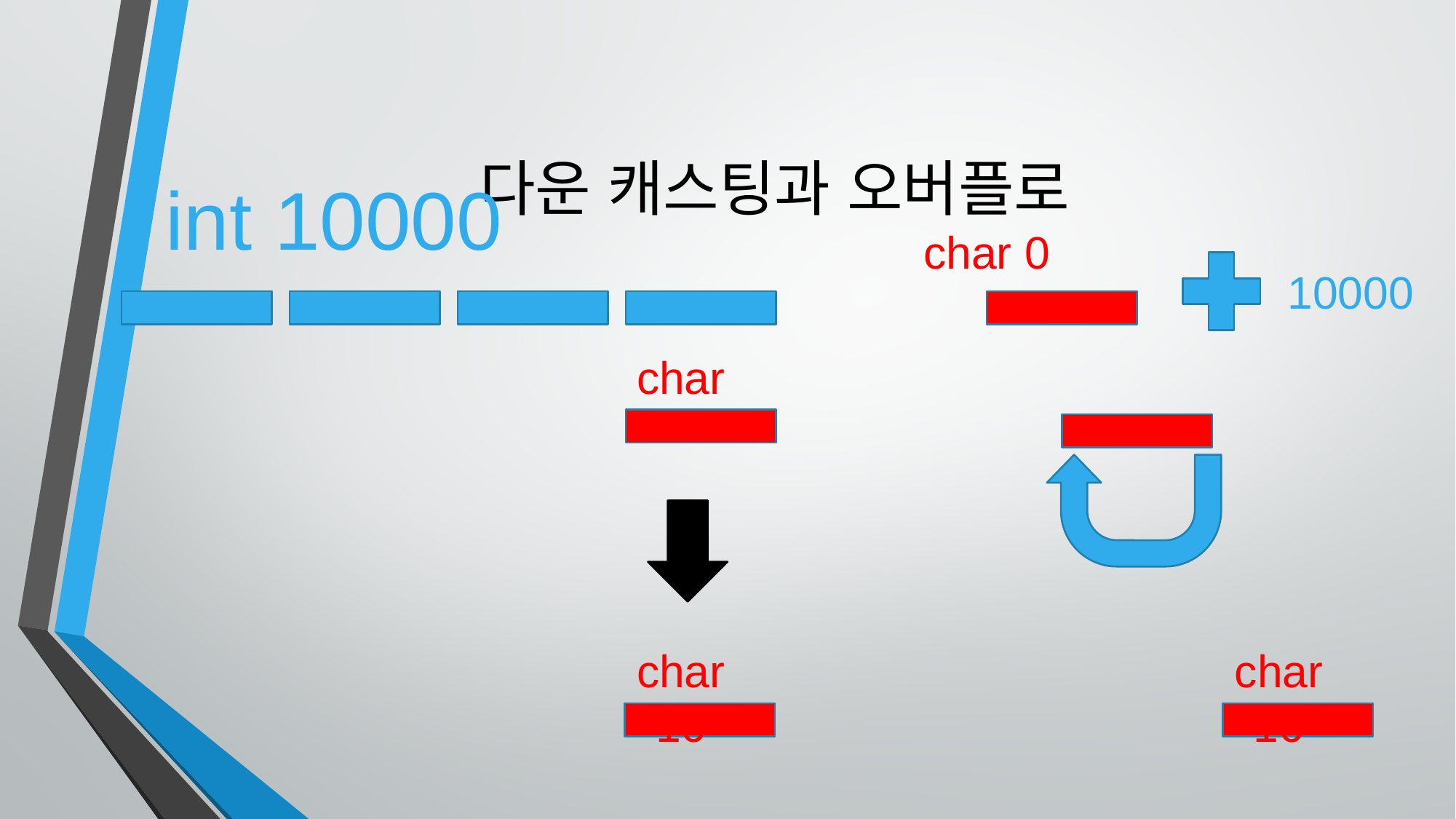

# 다운 캐스팅과 오버플로
int 10000
char 0

10000

char

char 16
char 16